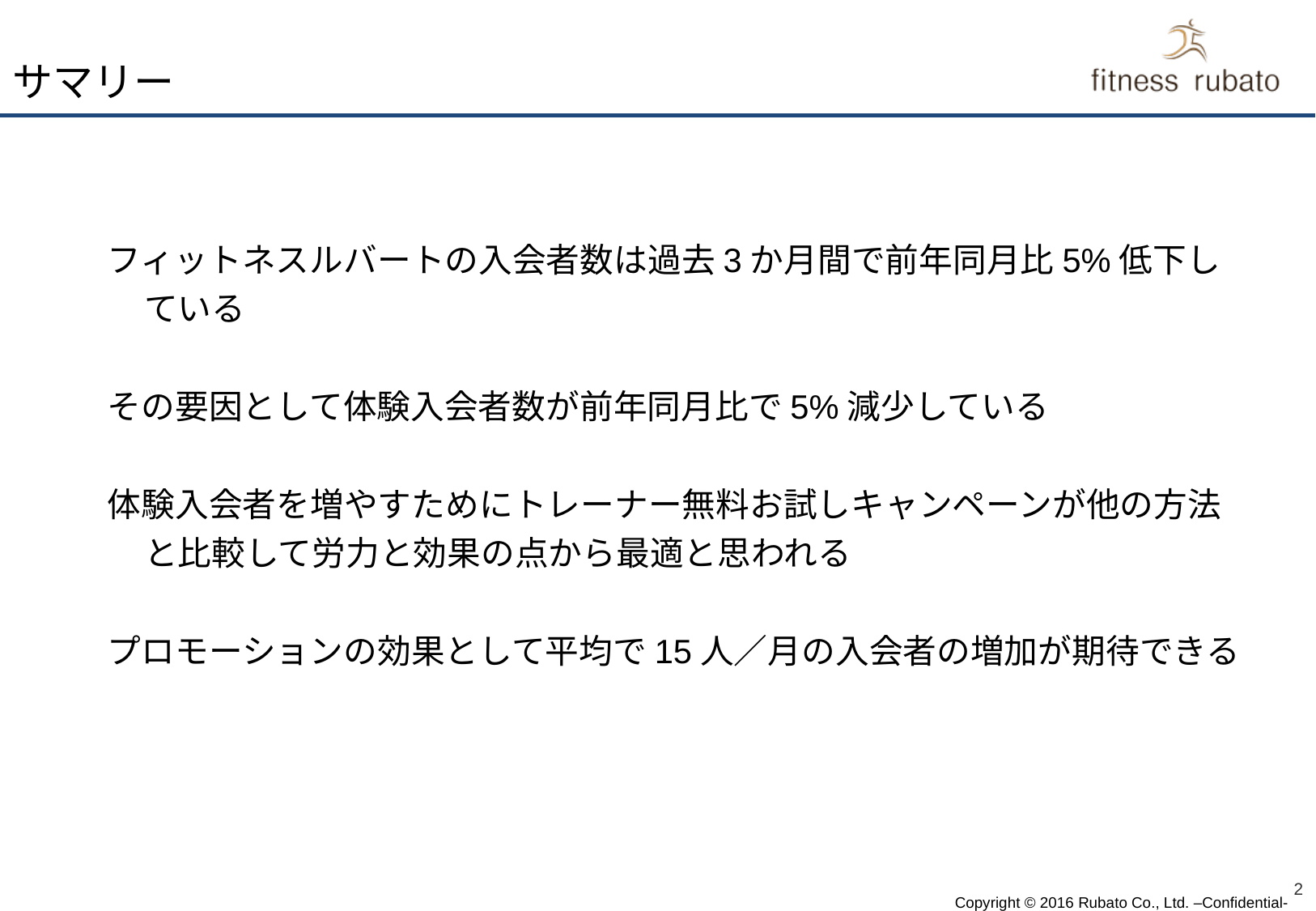

# サマリー
フィットネスルバートの入会者数は過去3か月間で前年同月比5%低下している

その要因として体験入会者数が前年同月比で5%減少している

体験入会者を増やすためにトレーナー無料お試しキャンペーンが他の方法と比較して労力と効果の点から最適と思われる

プロモーションの効果として平均で15人／月の入会者の増加が期待できる
2